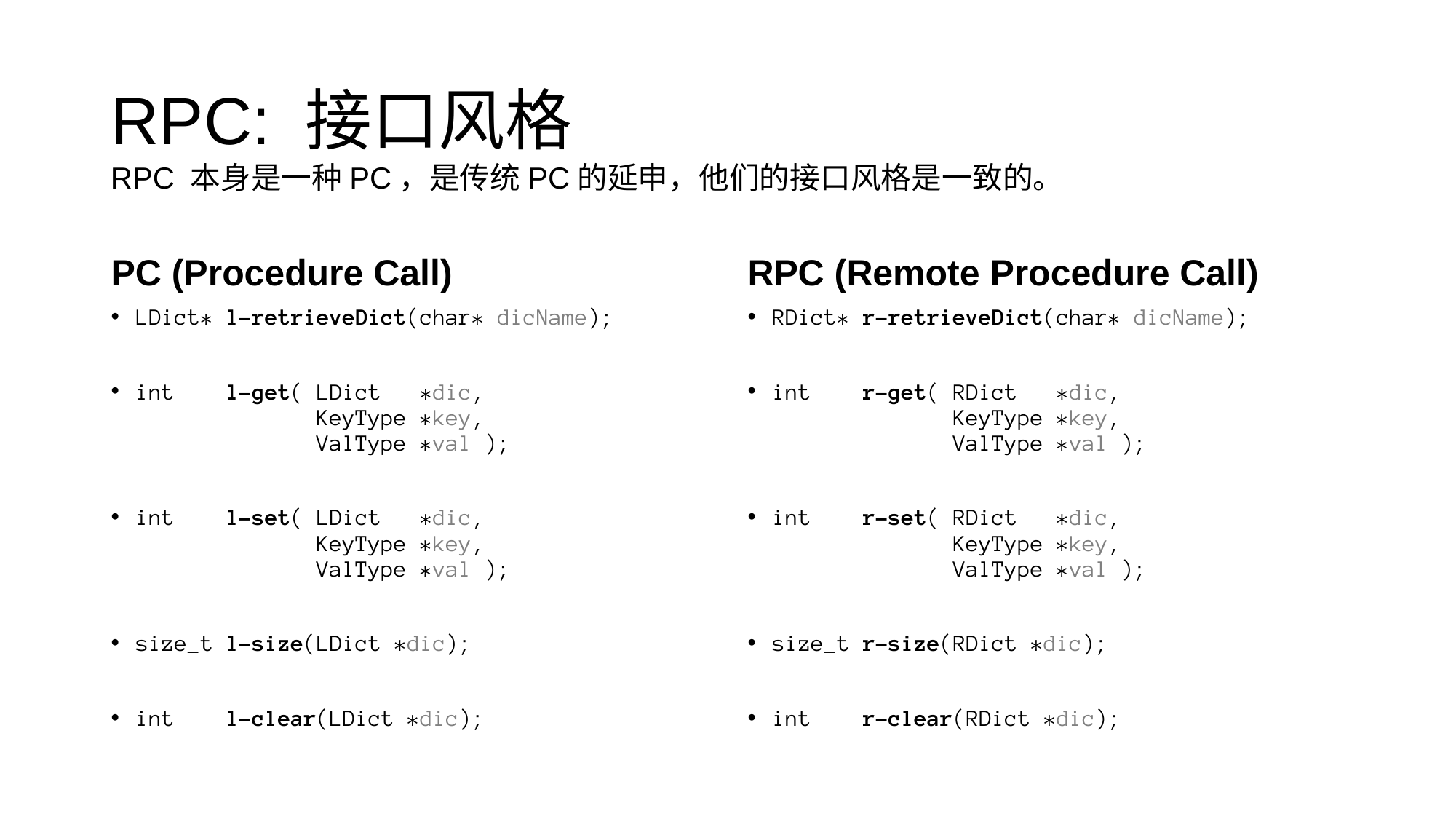

# RPC: 接口风格
RPC 本身是一种PC，是传统PC的延申，他们的接口风格是一致的。
PC (Procedure Call)
RPC (Remote Procedure Call)
LDict* l-retrieveDict(char* dicName);

int    l-get( LDict   *dic,
              KeyType *key,
              ValType *val );

int    l-set( LDict   *dic,
              KeyType *key,
              ValType *val );

size_t l-size(LDict *dic);

int    l-clear(LDict *dic);
RDict* r-retrieveDict(char* dicName);

int    r-get( RDict   *dic,
              KeyType *key,
              ValType *val );

int    r-set( RDict   *dic,
              KeyType *key,
              ValType *val );

size_t r-size(RDict *dic);

int    r-clear(RDict *dic);